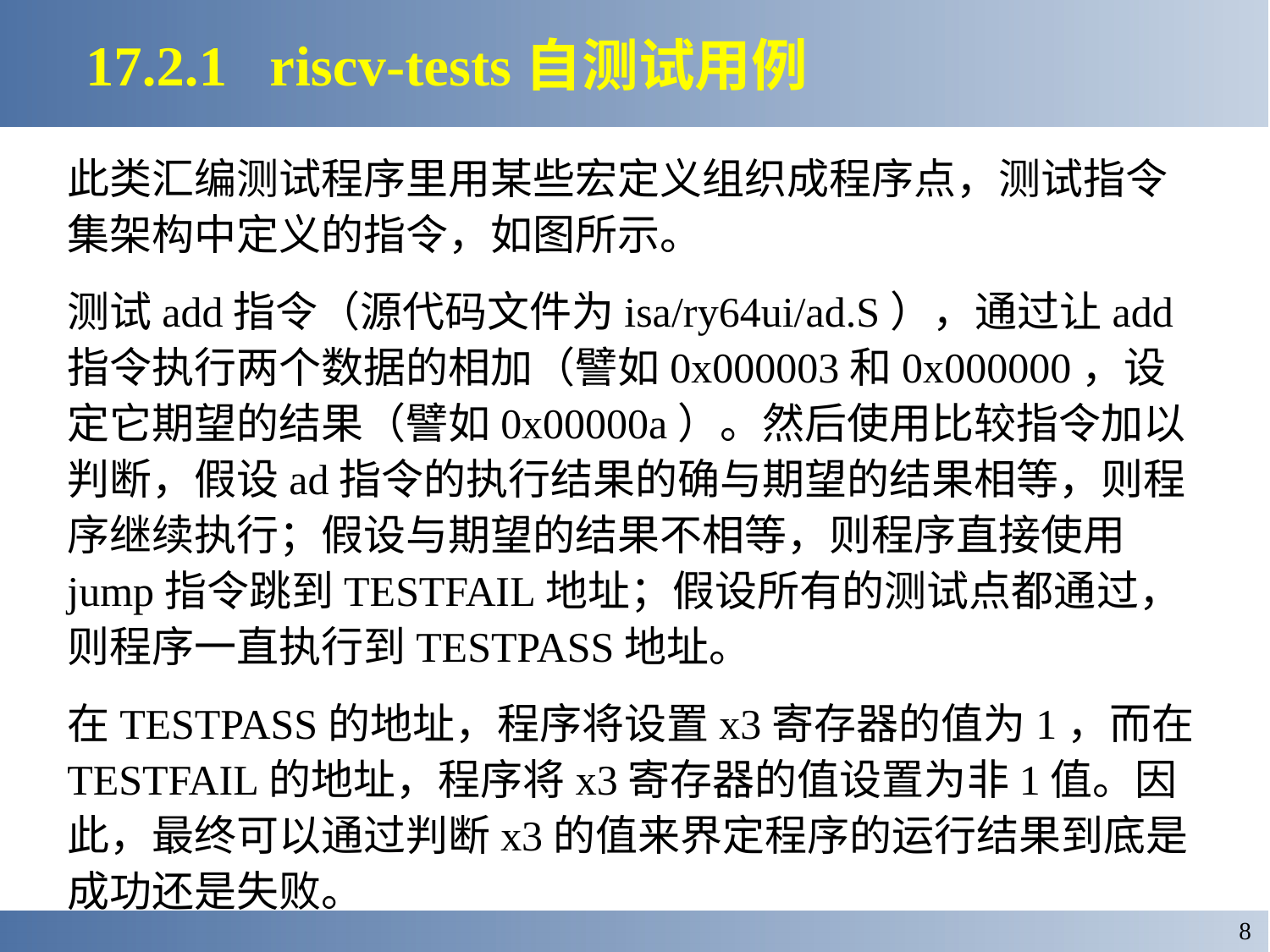

17.2.1   riscv-tests自测试用例
此类汇编测试程序里用某些宏定义组织成程序点，测试指令集架构中定义的指令，如图所示。
测试add指令（源代码文件为isa/ry64ui/ad.S），通过让add指令执行两个数据的相加（譬如0x000003和0x000000，设定它期望的结果（譬如0x00000a）。然后使用比较指令加以判断，假设ad指令的执行结果的确与期望的结果相等，则程序继续执行；假设与期望的结果不相等，则程序直接使用jump指令跳到TESTFAIL地址；假设所有的测试点都通过，则程序一直执行到TESTPASS地址。
在TESTPASS的地址，程序将设置x3寄存器的值为1，而在TESTFAIL的地址，程序将x3寄存器的值设置为非1值。因此，最终可以通过判断x3的值来界定程序的运行结果到底是成功还是失败。